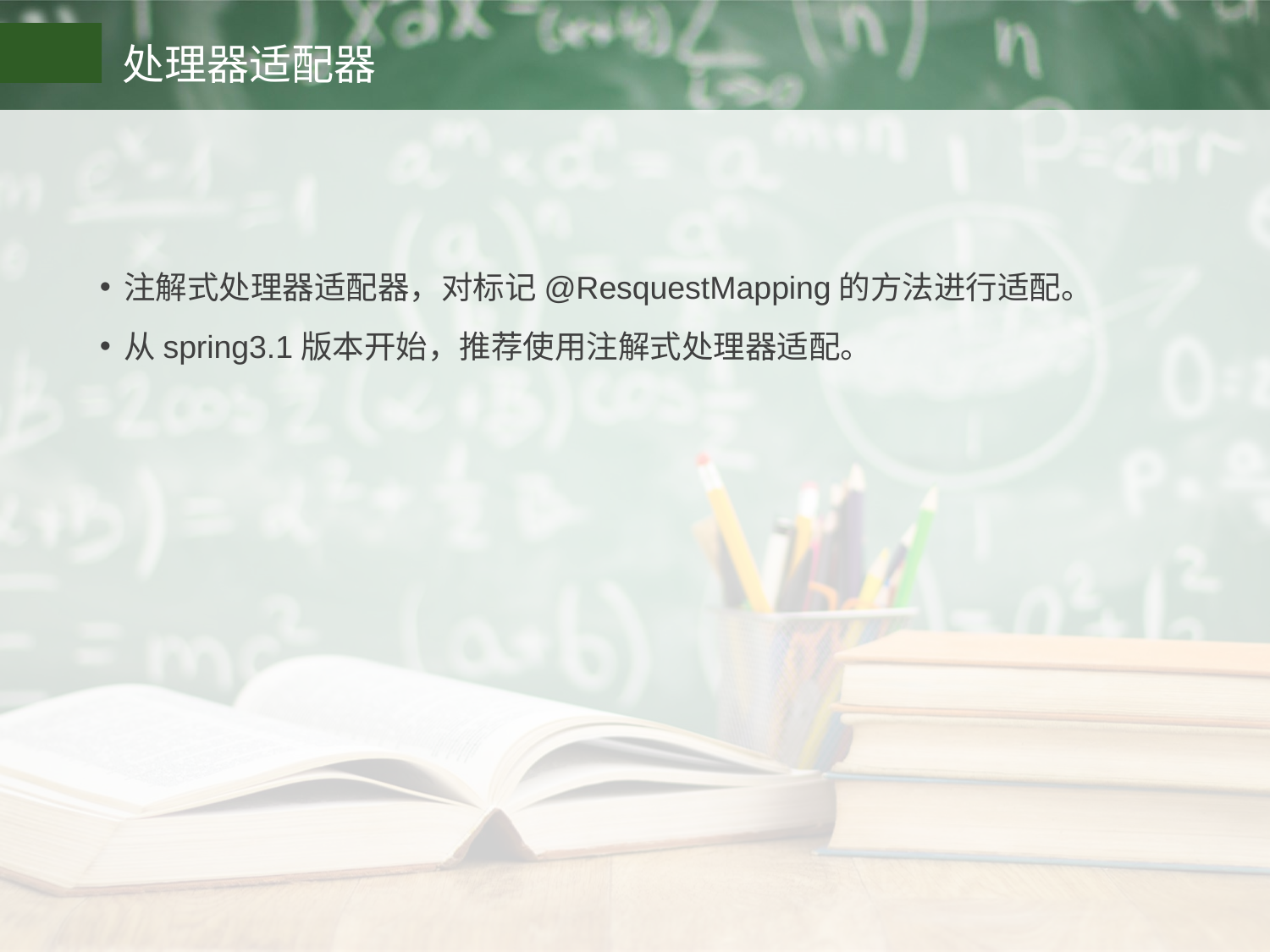

# 处理器适配器
注解式处理器适配器，对标记@ResquestMapping的方法进行适配。
从spring3.1版本开始，推荐使用注解式处理器适配。